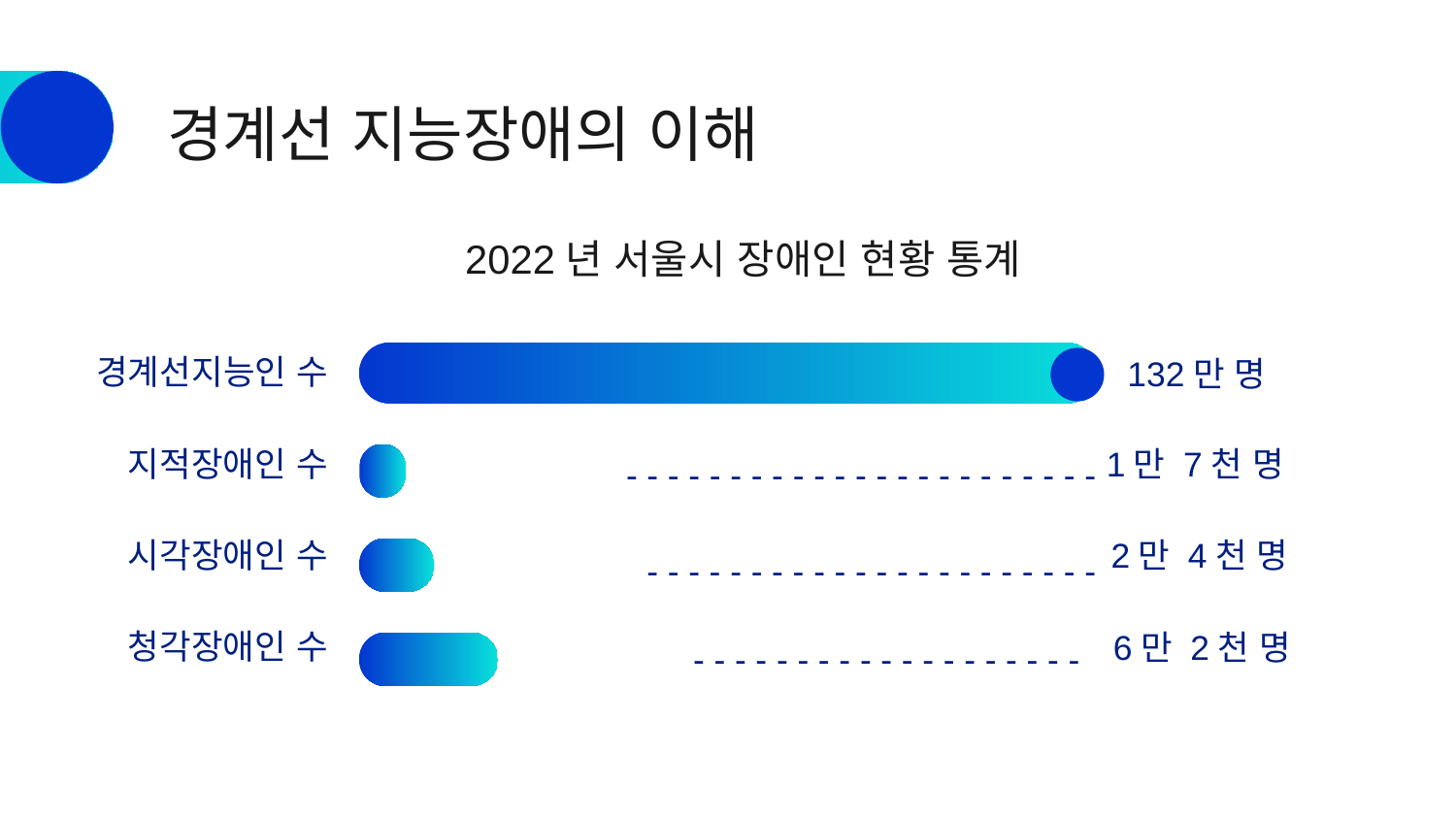

# 경계선 지능장애의 이해
2022년 서울시 장애인 현황 통계
경계선지능인 수
132만 명

지적장애인 수
1만 7천 명

- - - - - - - - - - - - - - - - - - - - - - -
시각장애인 수
2만 4천 명

- - - - - - - - - - - - - - - - - - - - - -
청각장애인 수
6만 2천 명

- - - - - - - - - - - - - - - - - - -